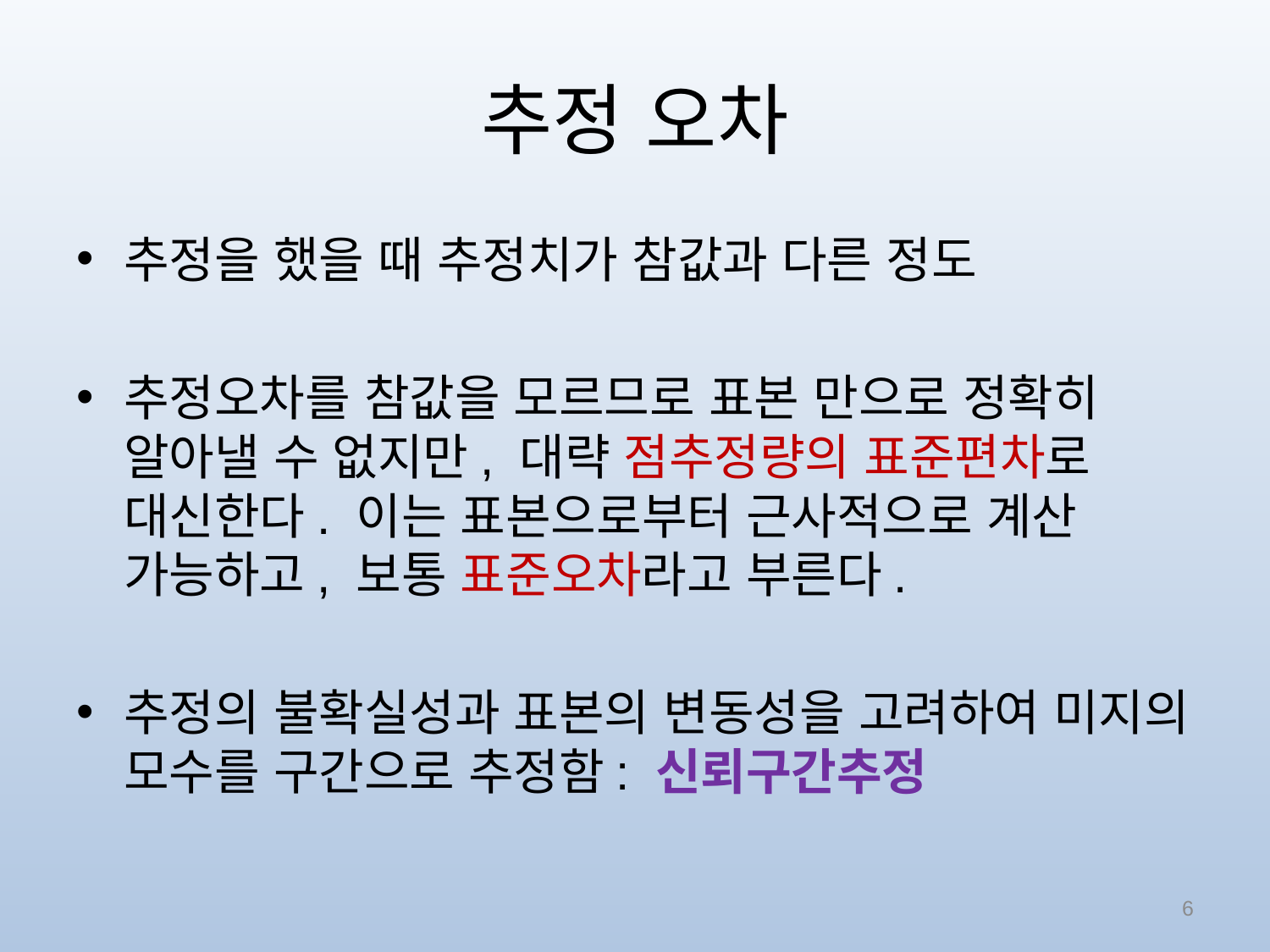

# 추정 오차
추정을 했을 때 추정치가 참값과 다른 정도

추정오차를 참값을 모르므로 표본 만으로 정확히 알아낼 수 없지만, 대략 점추정량의 표준편차로 대신한다. 이는 표본으로부터 근사적으로 계산 가능하고, 보통 표준오차라고 부른다.

추정의 불확실성과 표본의 변동성을 고려하여 미지의 모수를 구간으로 추정함: 신뢰구간추정
6